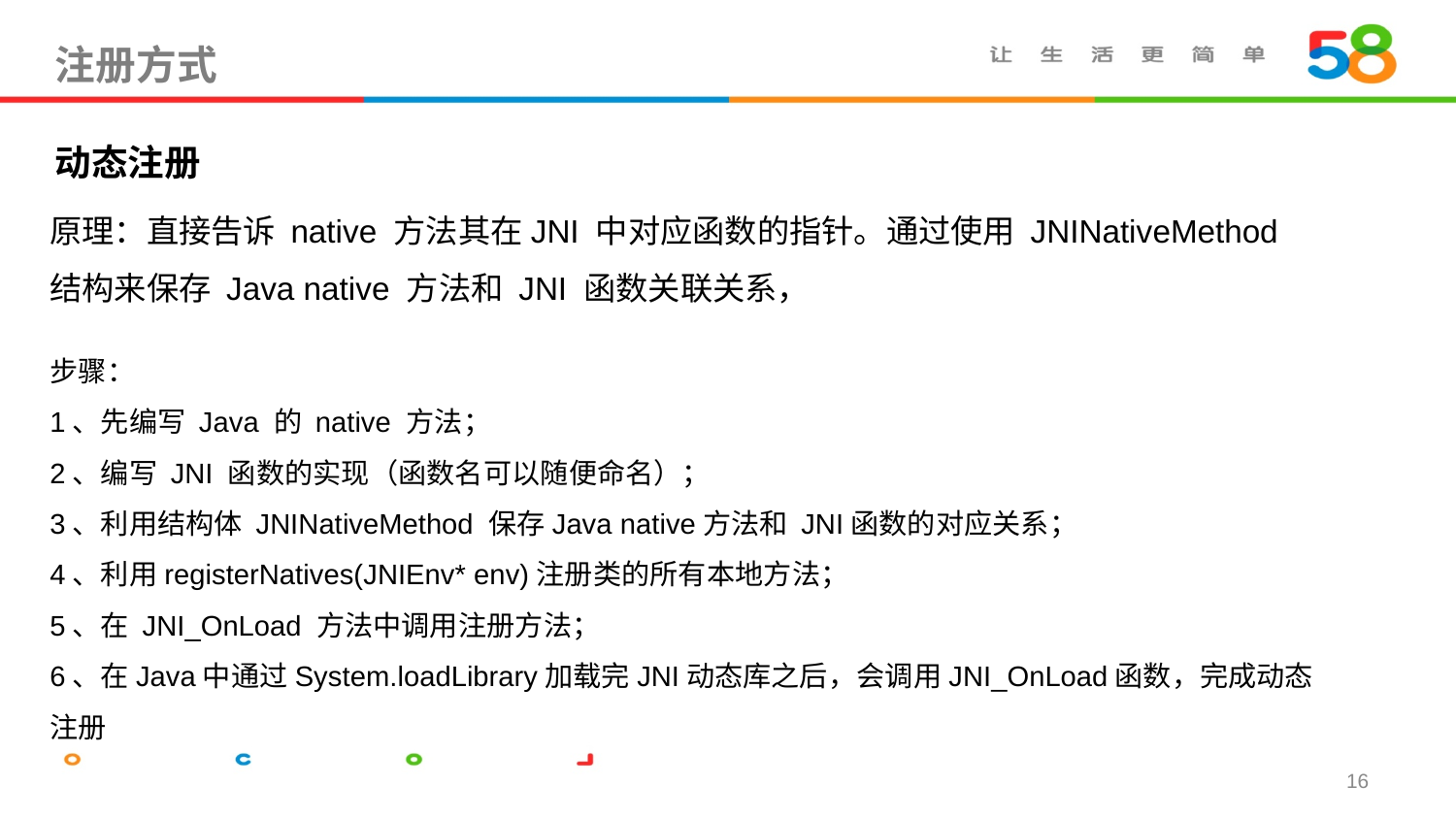

# 注册方式
动态注册
原理：直接告诉 native 方法其在JNI 中对应函数的指针。通过使用 JNINativeMethod 结构来保存 Java native 方法和 JNI 函数关联关系，

步骤：
1、先编写 Java 的 native 方法；
2、编写 JNI 函数的实现（函数名可以随便命名）；
3、利用结构体 JNINativeMethod 保存Java native方法和 JNI函数的对应关系；
4、利用registerNatives(JNIEnv* env)注册类的所有本地方法；
5、在 JNI_OnLoad 方法中调用注册方法；
6、在Java中通过System.loadLibrary加载完JNI动态库之后，会调用JNI_OnLoad函数，完成动态注册
16